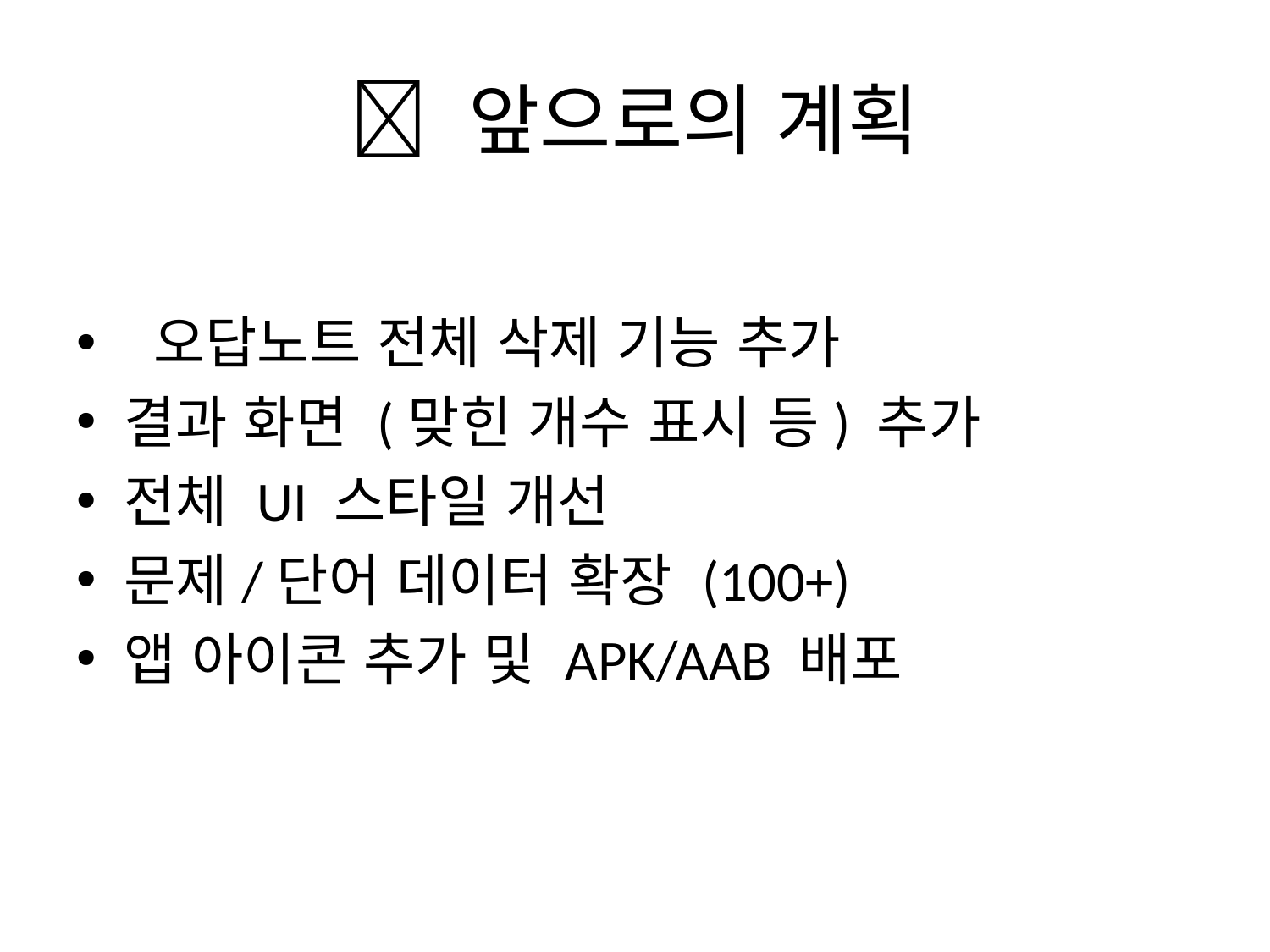

# 🧭 앞으로의 계획

 오답노트 전체 삭제 기능 추가
결과 화면 (맞힌 개수 표시 등) 추가
전체 UI 스타일 개선
문제/단어 데이터 확장 (100+)
앱 아이콘 추가 및 APK/AAB 배포